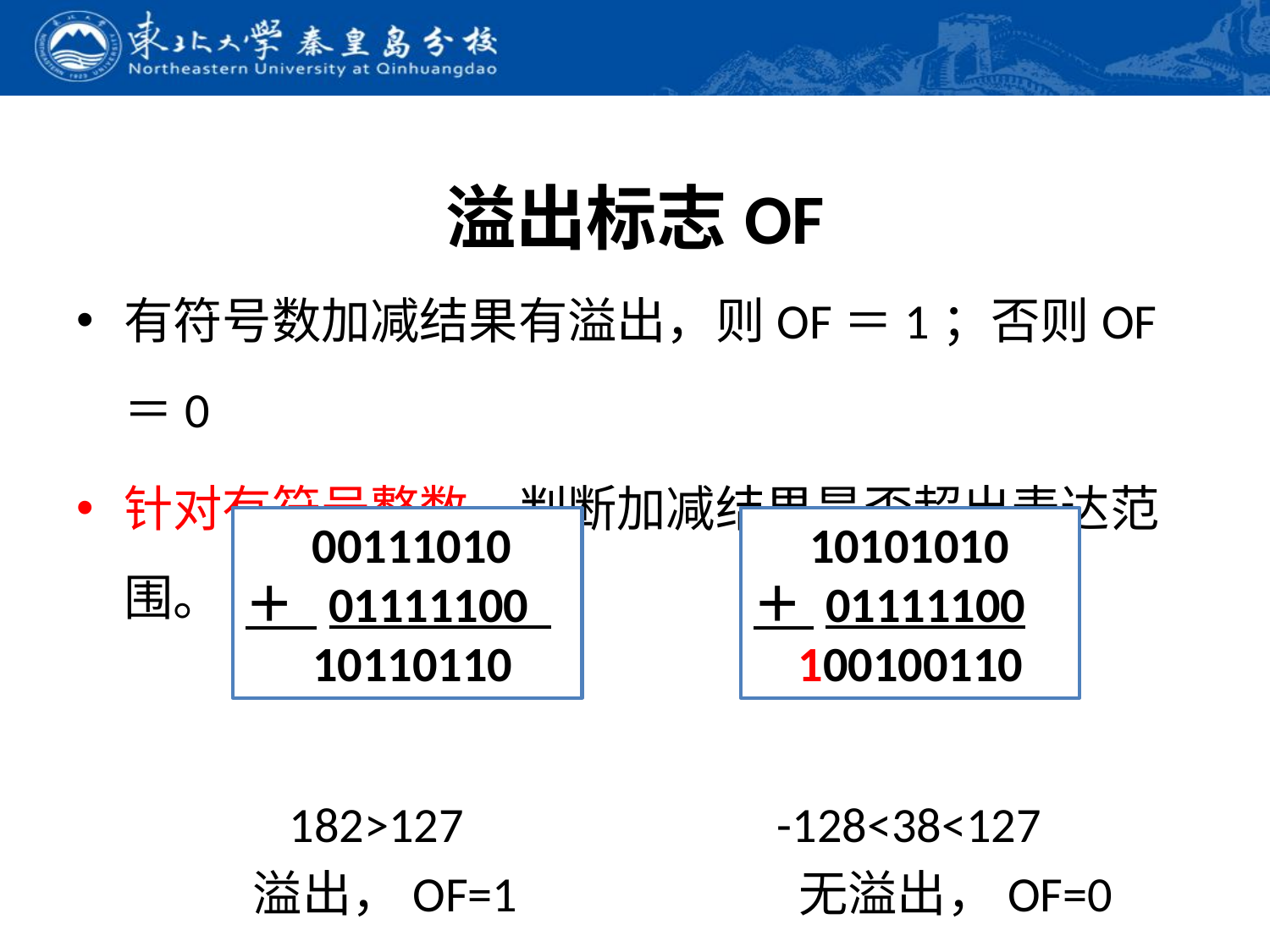

# 溢出标志OF
有符号数加减结果有溢出，则OF＝1；否则OF＝0
针对有符号整数，判断加减结果是否超出表达范围。

                   182>127                            -128<38<127
               溢出，OF=1                        无溢出，OF=0
       00111010
＋  01111100
      10110110
     10101010
＋ 01111100
    100100110